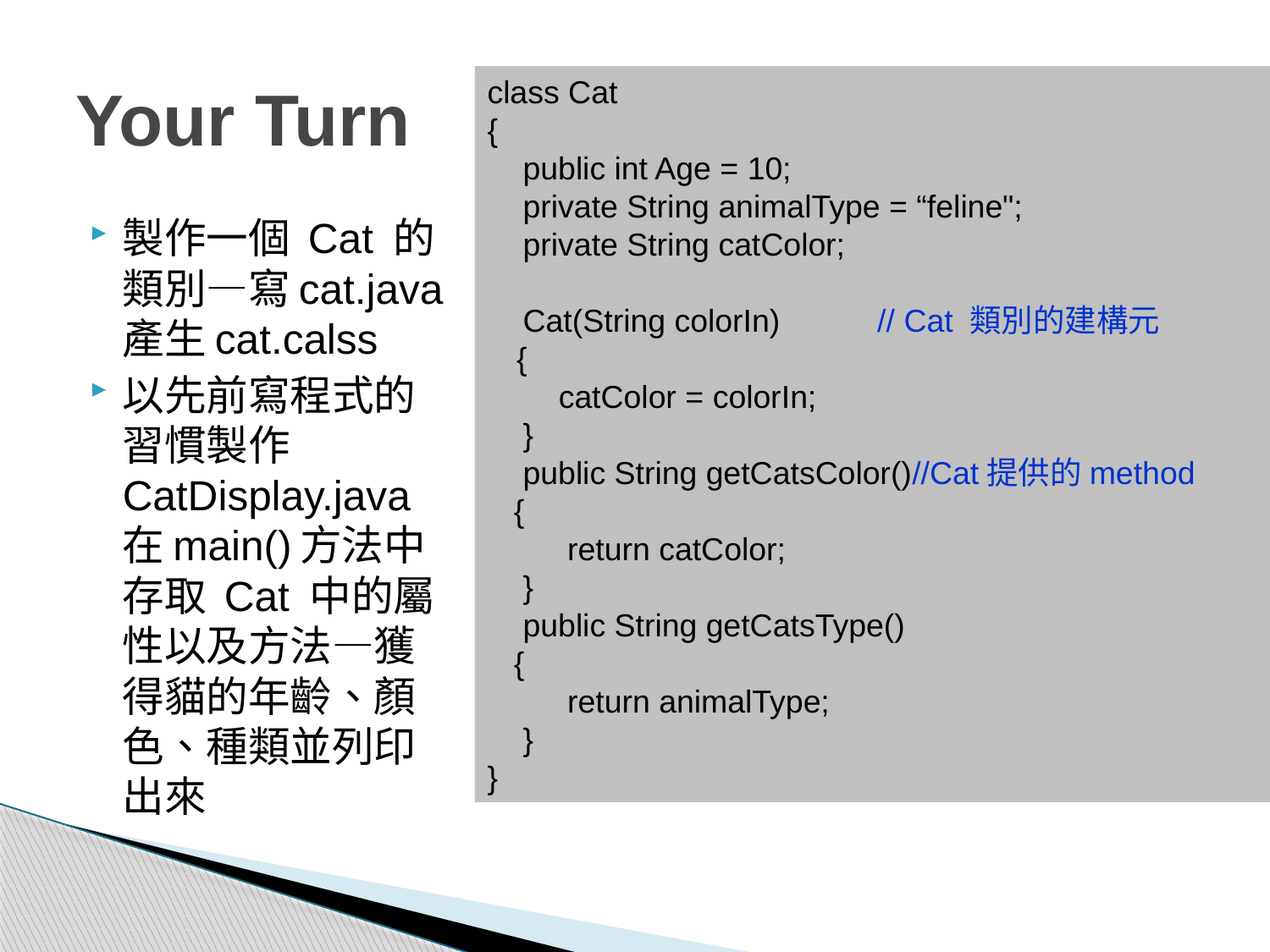

# Your Turn
class Cat
{
    public int Age = 10;
    private String animalType = “feline";
    private String catColor;

    Cat(String colorIn)	 // Cat 類別的建構元
   {
        catColor = colorIn;
    }
    public String getCatsColor()//Cat提供的method
   {
         return catColor;
    }
    public String getCatsType()
   {
         return animalType;
    }
}
製作一個 Cat 的類別—寫cat.java產生cat.calss
以先前寫程式的習慣製作 CatDisplay.java 在main()方法中存取 Cat 中的屬性以及方法—獲得貓的年齡、顏色、種類並列印出來